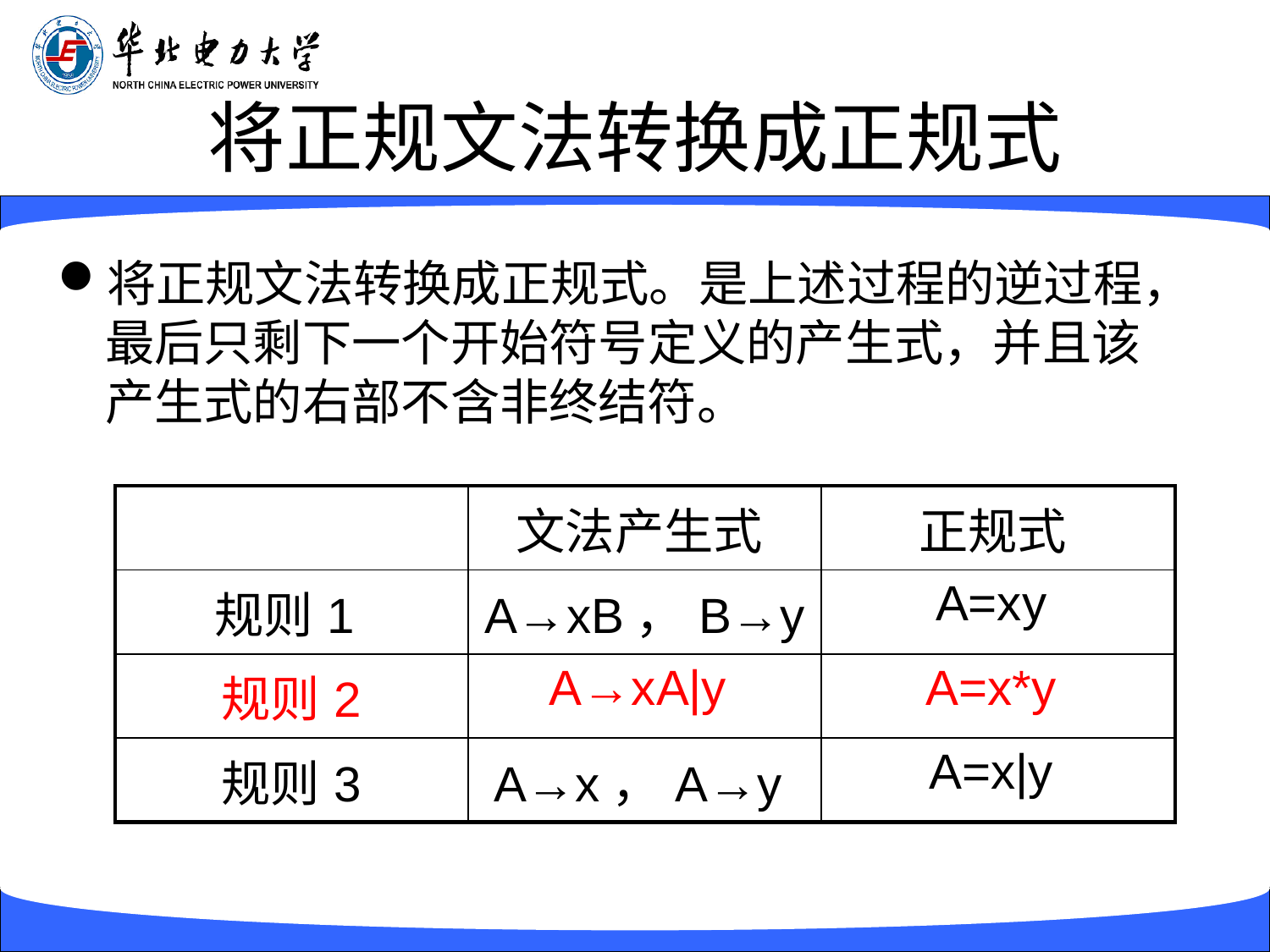

# 将正规文法转换成正规式
将正规文法转换成正规式。是上述过程的逆过程，最后只剩下一个开始符号定义的产生式，并且该产生式的右部不含非终结符。
|  | 文法产生式 | 正规式 |
| --- | --- | --- |
| 规则1 | A→xB，B→y | A=xy |
| 规则2 | A→xA|y | A=x\*y |
| 规则3 | A→x，A→y | A=x|y |